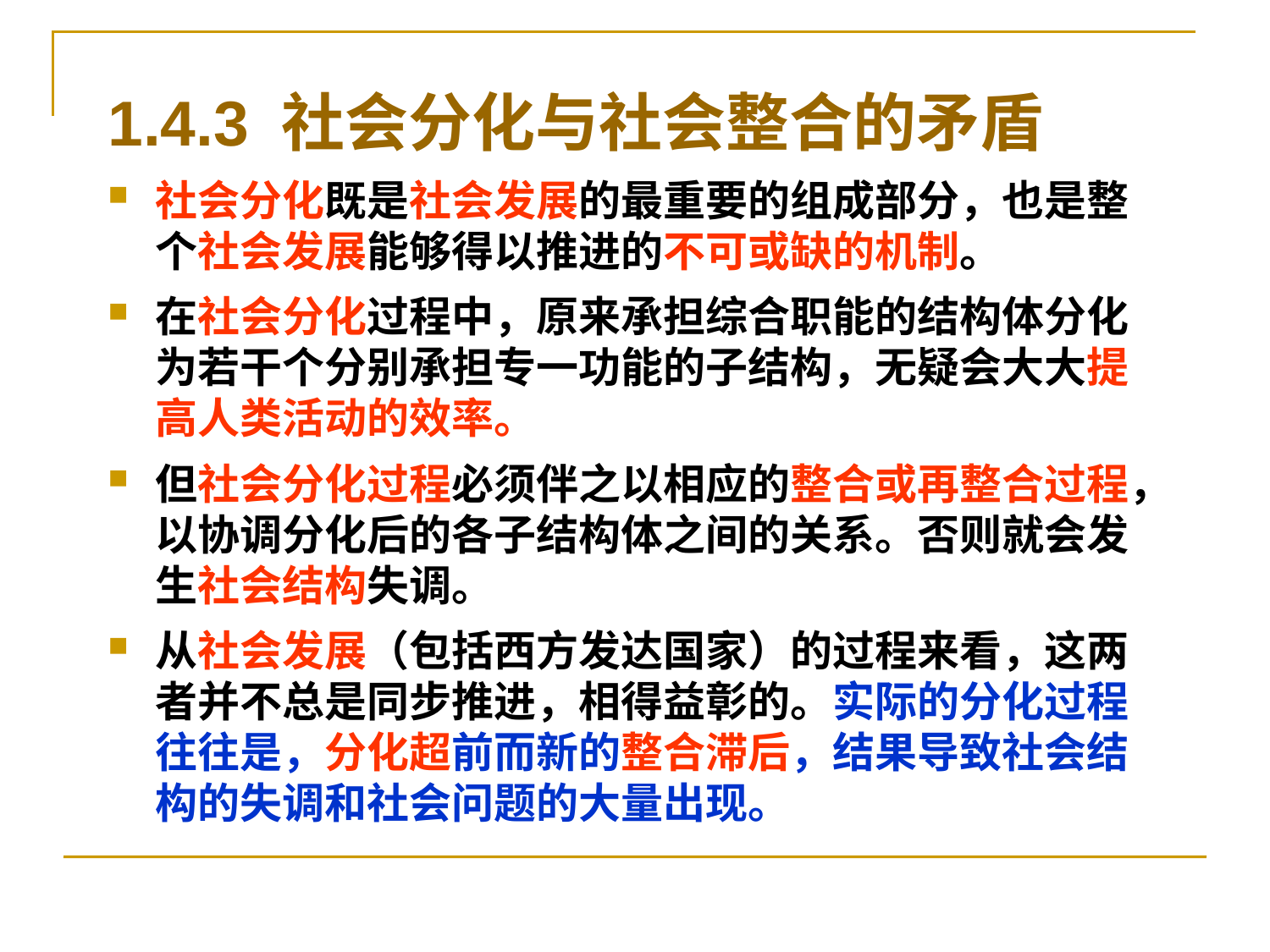

1.4.3 社会分化与社会整合的矛盾
社会分化既是社会发展的最重要的组成部分，也是整个社会发展能够得以推进的不可或缺的机制。
在社会分化过程中，原来承担综合职能的结构体分化为若干个分别承担专一功能的子结构，无疑会大大提高人类活动的效率。
但社会分化过程必须伴之以相应的整合或再整合过程，以协调分化后的各子结构体之间的关系。否则就会发生社会结构失调。
从社会发展（包括西方发达国家）的过程来看，这两者并不总是同步推进，相得益彰的。实际的分化过程往往是，分化超前而新的整合滞后，结果导致社会结构的失调和社会问题的大量出现。
16